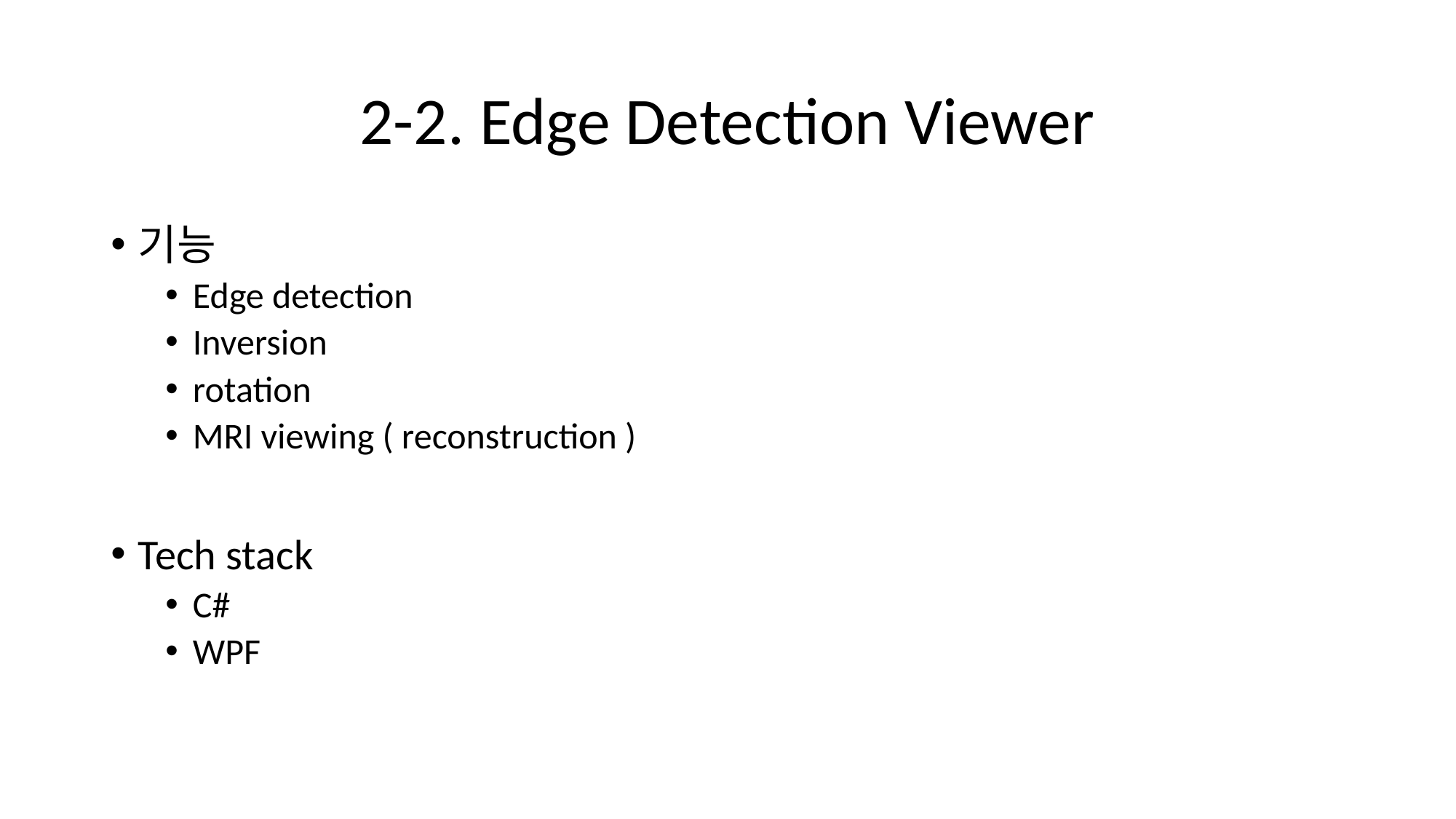

# 2-2. Edge Detection Viewer
기능
Edge detection
Inversion
rotation
MRI viewing ( reconstruction )

Tech stack
C#
WPF